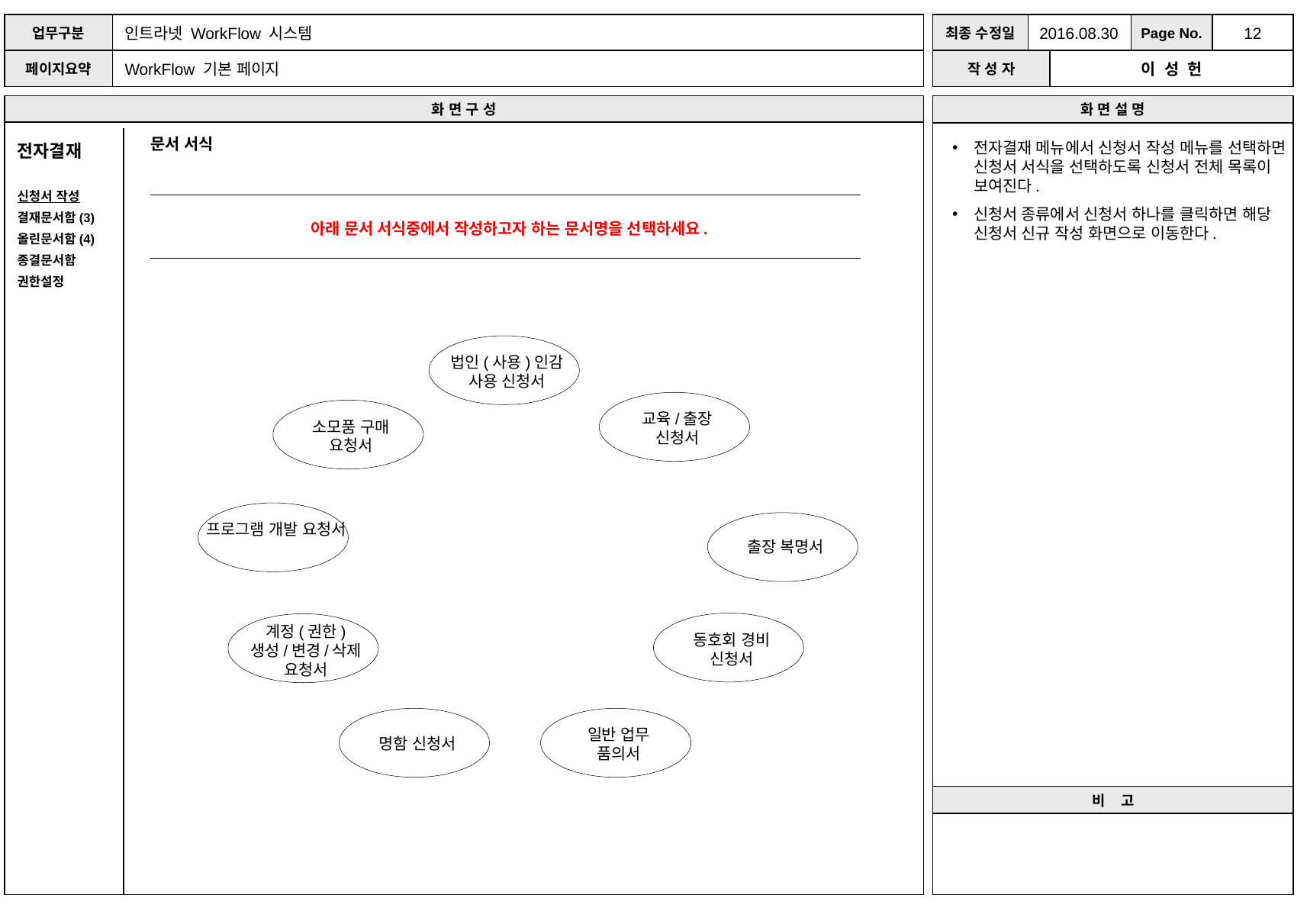

2016.08.30
WorkFlow 기본 페이지
전자결재

신청서 작성
결재문서함(3)
올린문서함(4)
종결문서함
권한설정
문서 서식
전자결재 메뉴에서 신청서 작성 메뉴를 선택하면 신청서 서식을 선택하도록 신청서 전체 목록이 보여진다.
신청서 종류에서 신청서 하나를 클릭하면 해당 신청서 신규 작성 화면으로 이동한다.
아래 문서 서식중에서 작성하고자 하는 문서명을 선택하세요.

법인(사용)인감
사용 신청서

교육/출장
신청서

소모품 구매
요청서

프로그램 개발 요청서

출장 복명서

동호회 경비
신청서

계정(권한)
생성/변경/삭제
요청서

명함 신청서

일반 업무
품의서